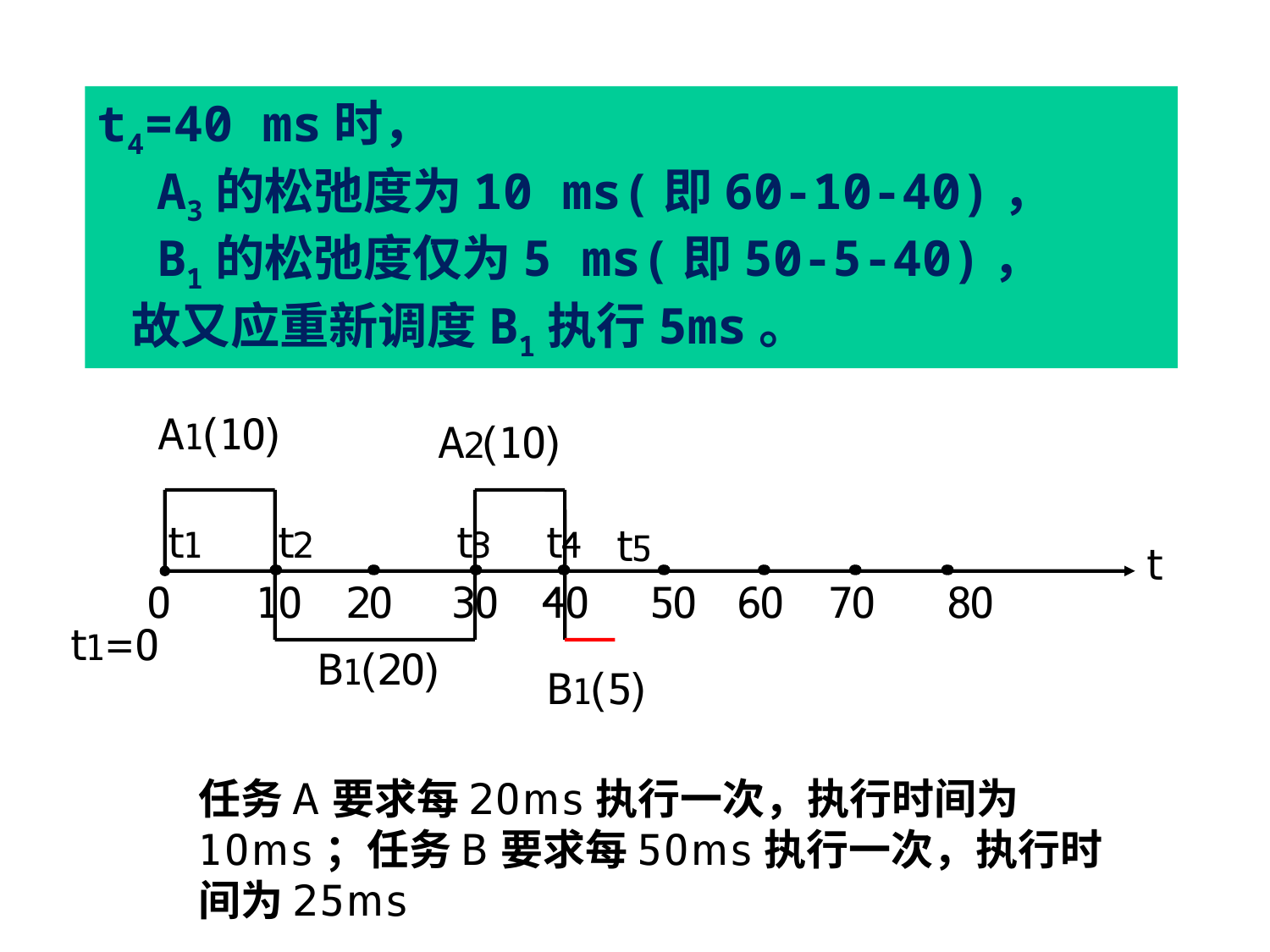

t4=40 ms时，
  A3的松弛度为10 ms(即60-10-40)，
  B1的松弛度仅为5 ms(即50-5-40)，
  故又应重新调度B1执行5ms。
A1(10)
A2(10)

t1
t2
t3
t4
t5
t
0
10

20

30

40

50

60

70

80

t1=0
B1(20)

B1(5)
任务A要求每20ms执行一次，执行时间为10ms；任务B要求每50ms执行一次，执行时间为25ms